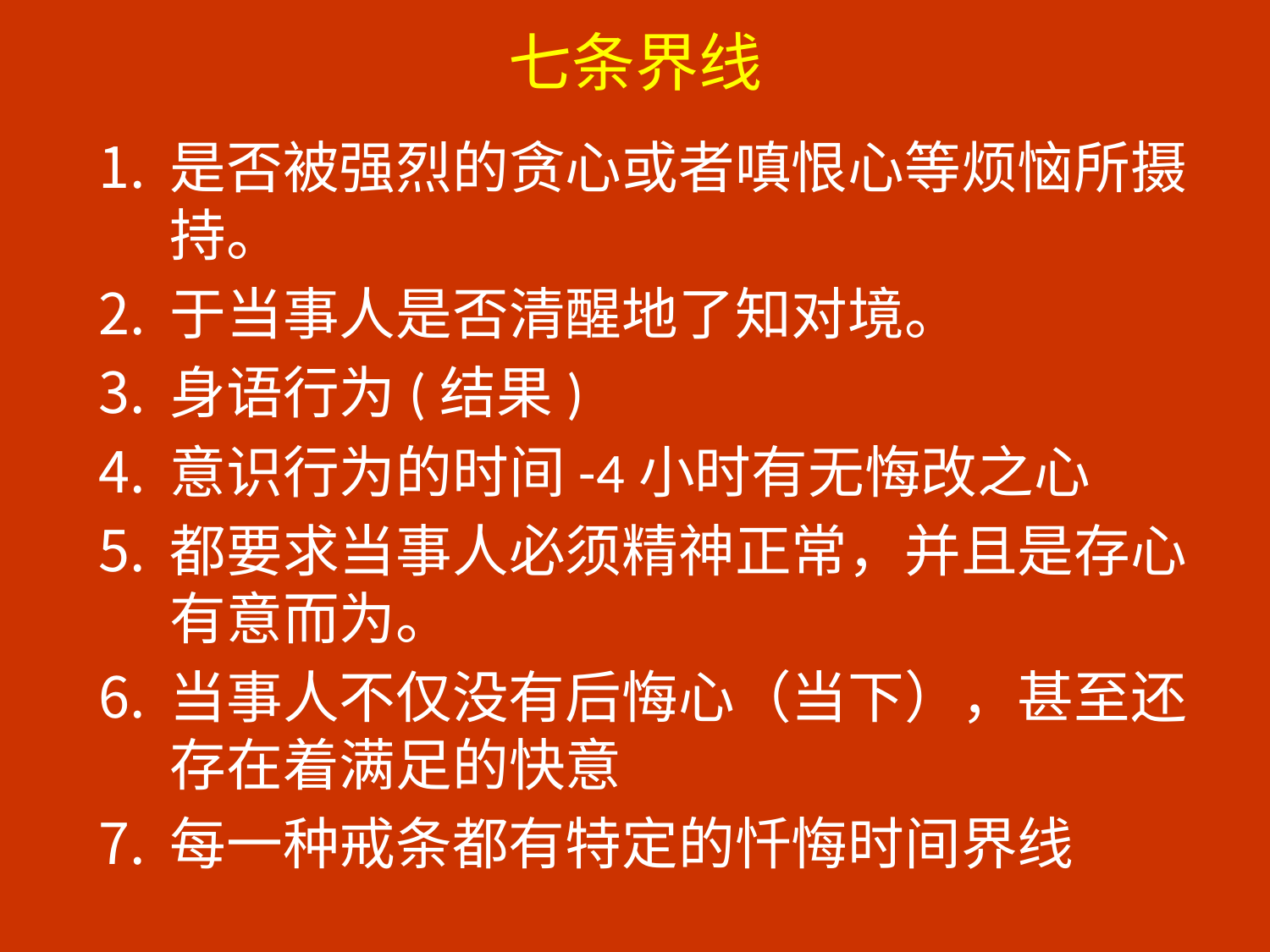

# 七条界线
是否被强烈的贪心或者嗔恨心等烦恼所摄持。
于当事人是否清醒地了知对境。
身语行为(结果)
意识行为的时间-4小时有无悔改之心
都要求当事人必须精神正常，并且是存心有意而为。
当事人不仅没有后悔心（当下），甚至还存在着满足的快意
每一种戒条都有特定的忏悔时间界线